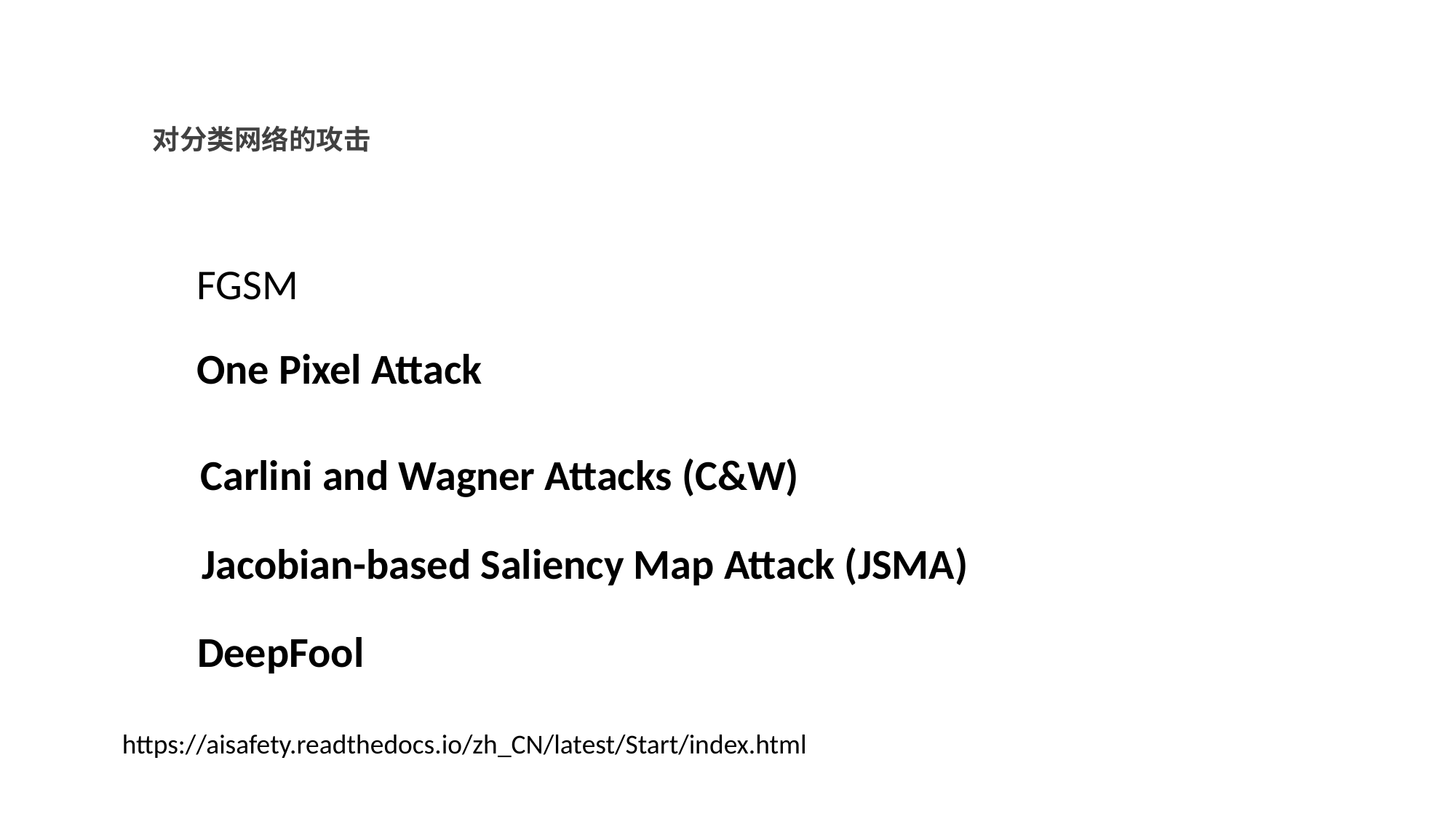

对分类网络的攻击
FGSM
One Pixel Attack
Carlini and Wagner Attacks (C&W)

Jacobian-based Saliency Map Attack (JSMA)
DeepFool
https://aisafety.readthedocs.io/zh_CN/latest/Start/index.html